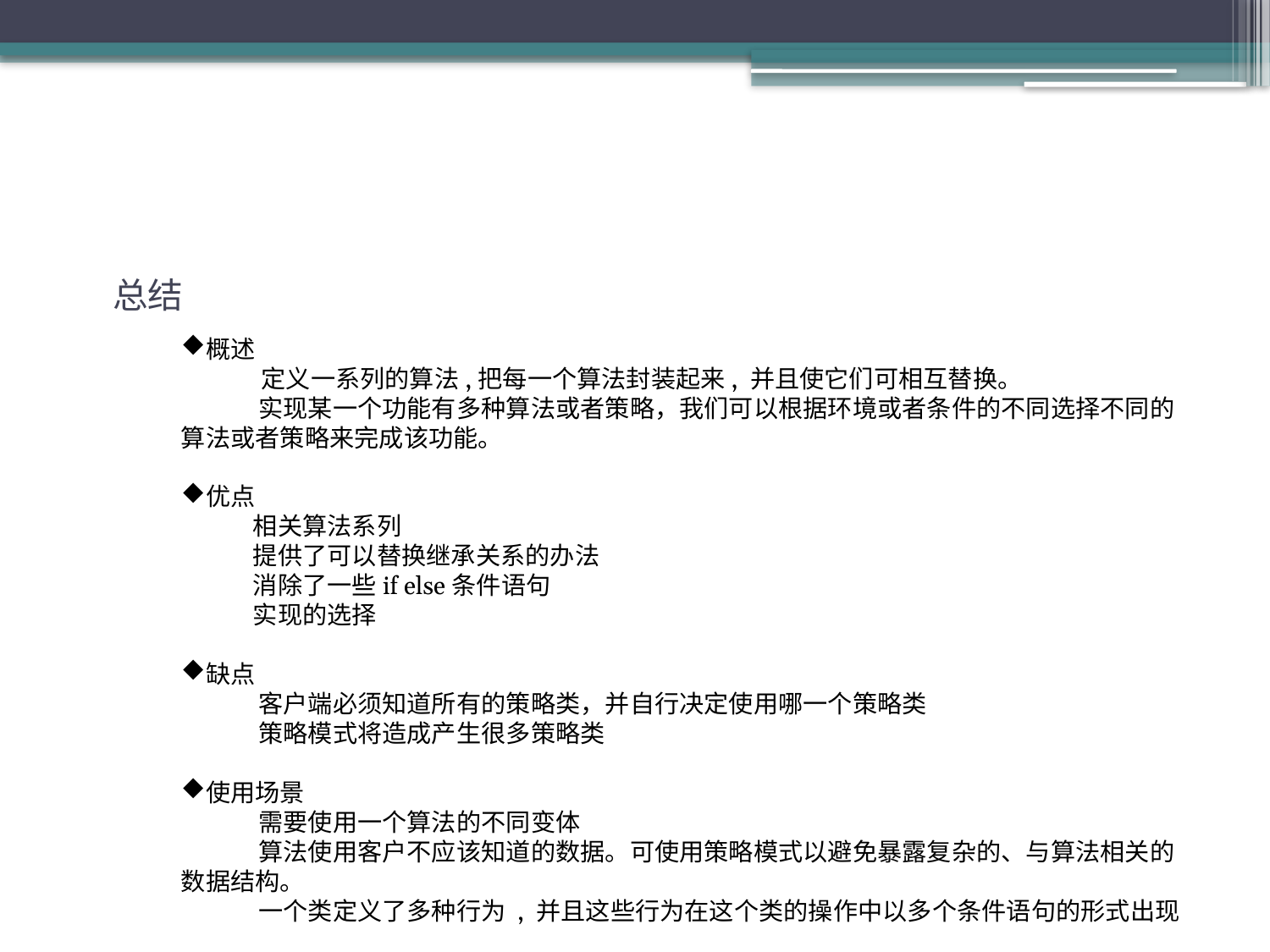

总结
概述
             定义一系列的算法,把每一个算法封装起来, 并且使它们可相互替换。
             实现某一个功能有多种算法或者策略，我们可以根据环境或者条件的不同选择不同的算法或者策略来完成该功能。

优点
            相关算法系列
            提供了可以替换继承关系的办法
            消除了一些if else条件语句
            实现的选择

缺点
             客户端必须知道所有的策略类，并自行决定使用哪一个策略类
             策略模式将造成产生很多策略类

使用场景
             需要使用一个算法的不同变体
             算法使用客户不应该知道的数据。可使用策略模式以避免暴露复杂的、与算法相关的数据结构。
             一个类定义了多种行为 , 并且这些行为在这个类的操作中以多个条件语句的形式出现